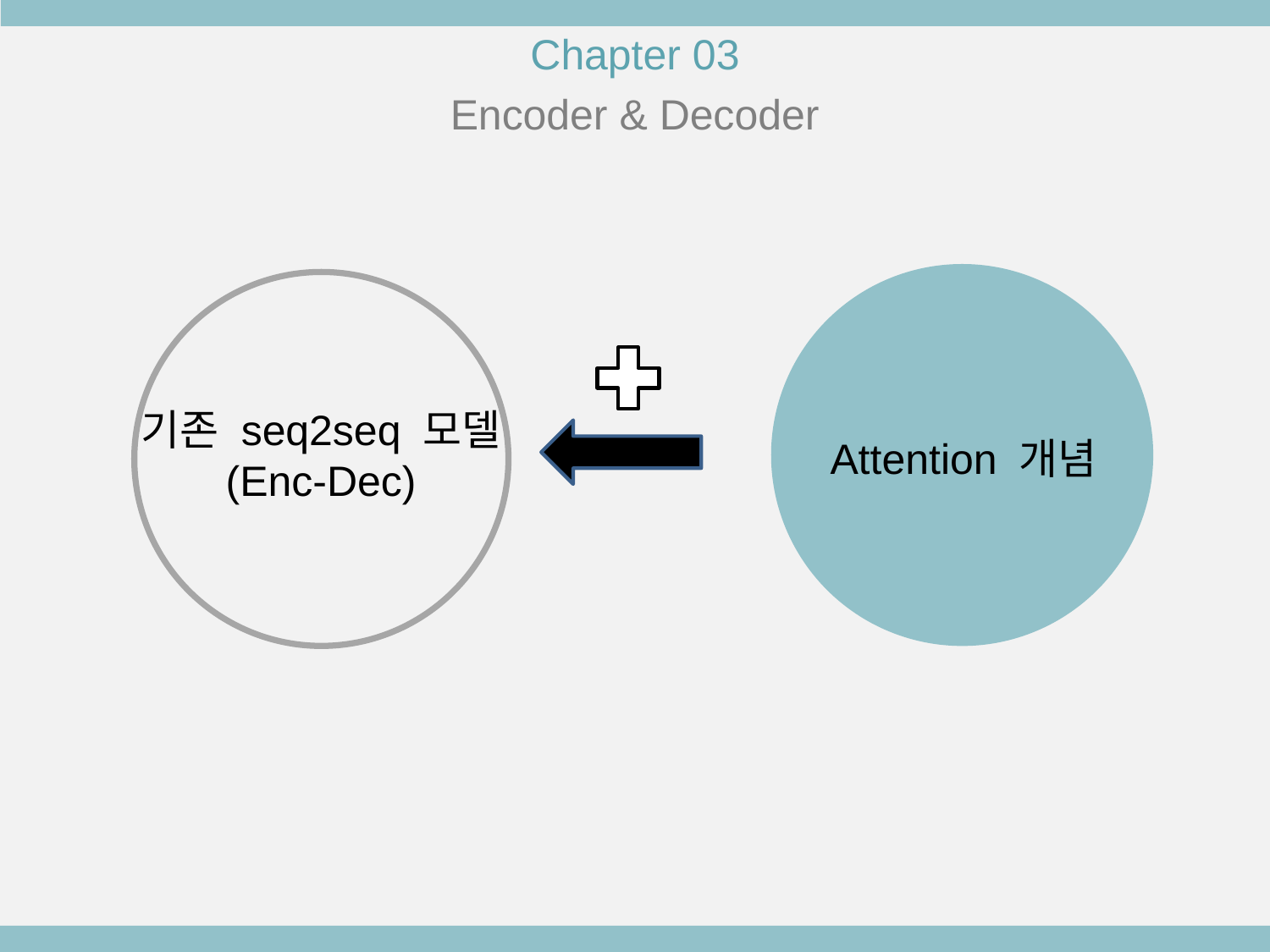

Chapter 03
Encoder & Decoder

기존 seq2seq 모델
(Enc-Dec)

Attention 개념